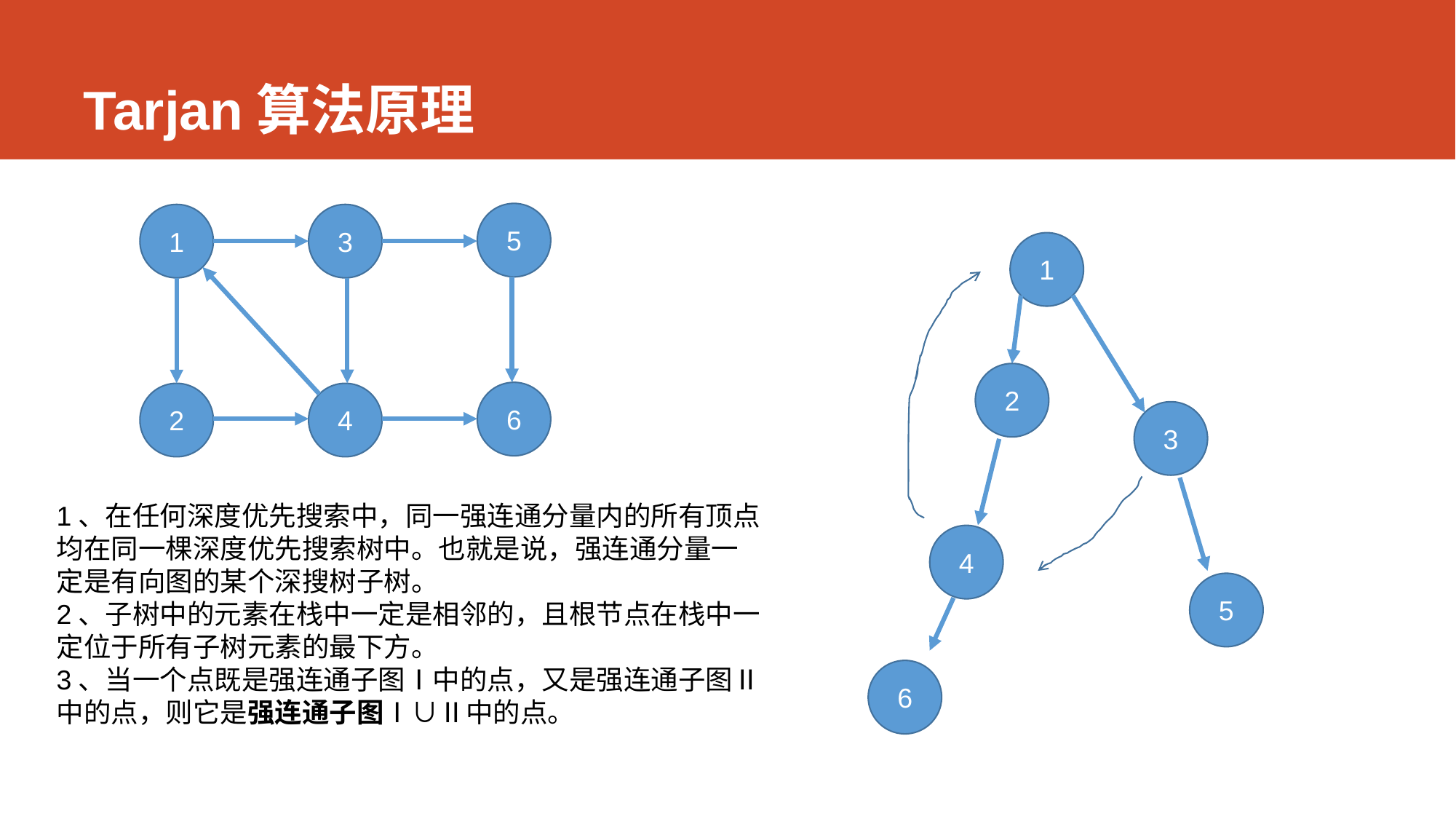

# Tarjan算法原理
5
1
3
1

2
6
2
4
3

1、在任何深度优先搜索中，同一强连通分量内的所有顶点均在同一棵深度优先搜索树中。也就是说，强连通分量一定是有向图的某个深搜树子树。
2、子树中的元素在栈中一定是相邻的，且根节点在栈中一定位于所有子树元素的最下方。
3、当一个点既是强连通子图Ⅰ中的点，又是强连通子图Ⅱ中的点，则它是强连通子图Ⅰ∪Ⅱ中的点。
4
5
6